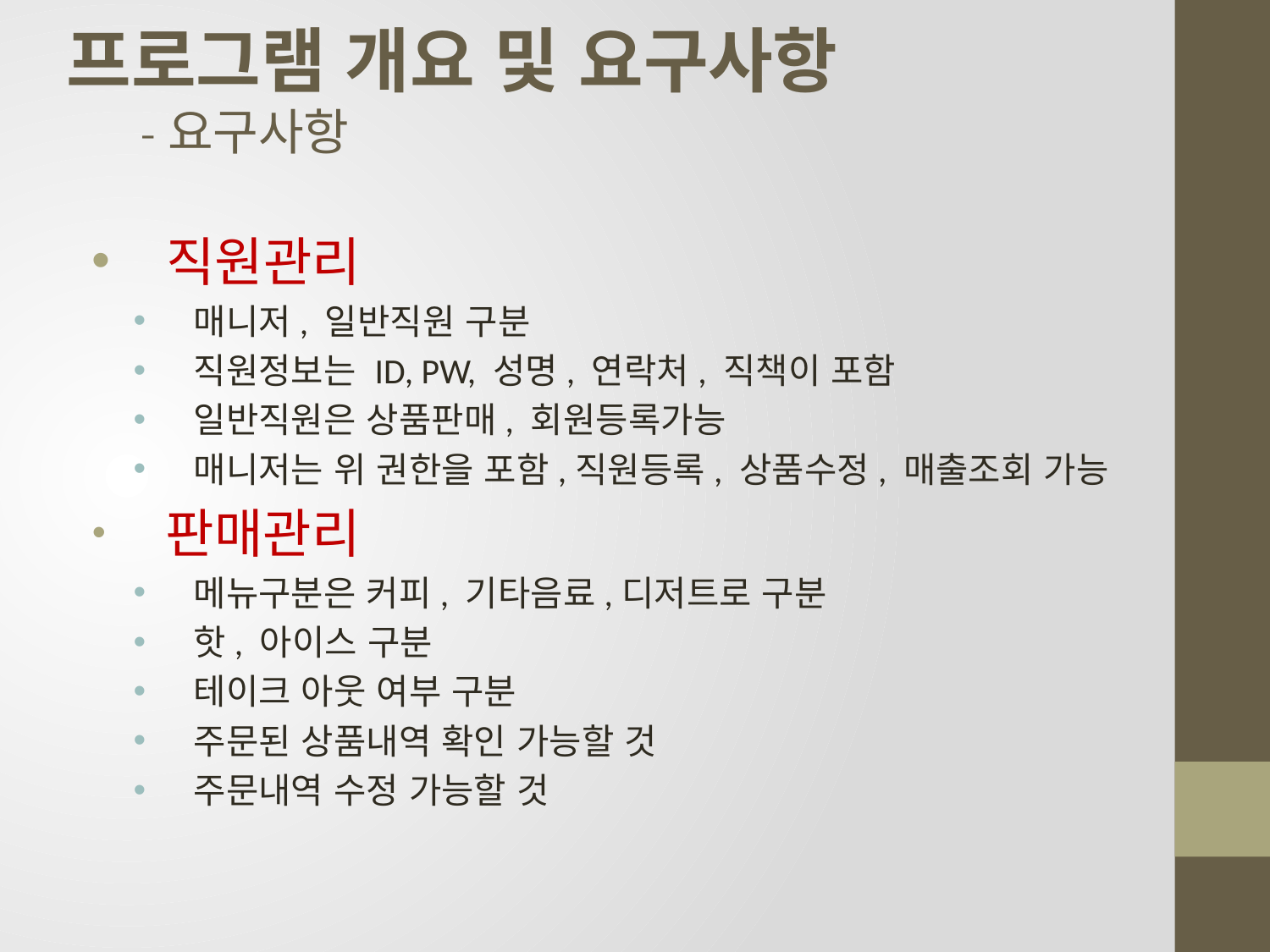

프로그램 개요 및 요구사항
	-요구사항
  직원관리
  매니저, 일반직원 구분
  직원정보는 ID, PW, 성명, 연락처, 직책이 포함
  일반직원은 상품판매, 회원등록가능
  매니저는 위 권한을 포함,직원등록, 상품수정, 매출조회 가능
   판매관리
  메뉴구분은 커피, 기타음료,디저트로 구분
  핫, 아이스 구분
  테이크 아웃 여부 구분
  주문된 상품내역 확인 가능할 것
  주문내역 수정 가능할 것